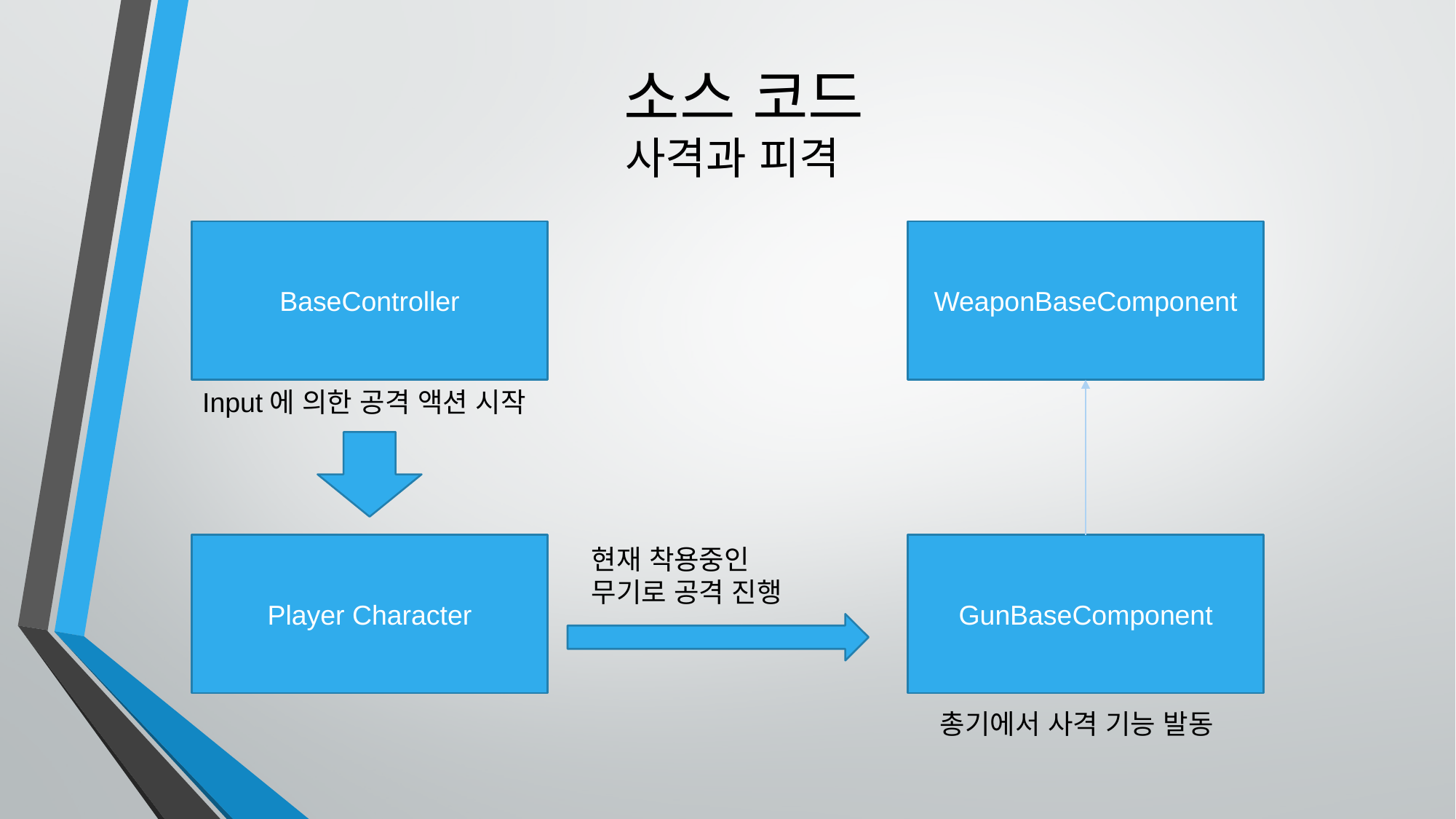

소스 코드
사격과 피격
WeaponBaseComponent
BaseController
Input에 의한 공격 액션 시작

GunBaseComponent
Player Character
현재 착용중인   무기로 공격 진행

총기에서 사격 기능 발동